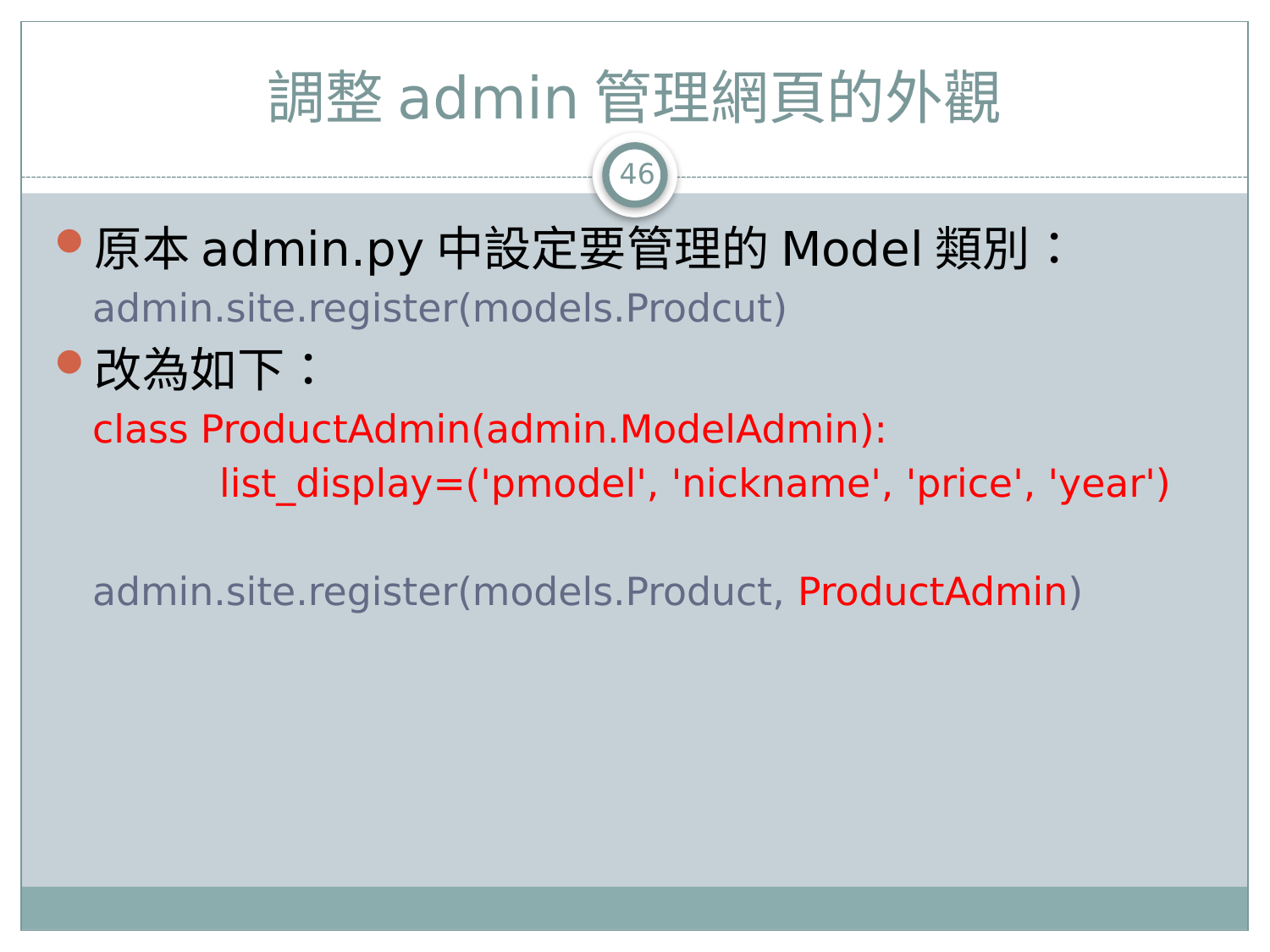

# 調整admin管理網頁的外觀
46
原本admin.py中設定要管理的Model類別：
admin.site.register(models.Prodcut)
改為如下：
class ProductAdmin(admin.ModelAdmin):
	list_display=('pmodel', 'nickname', 'price', 'year')

admin.site.register(models.Product, ProductAdmin)